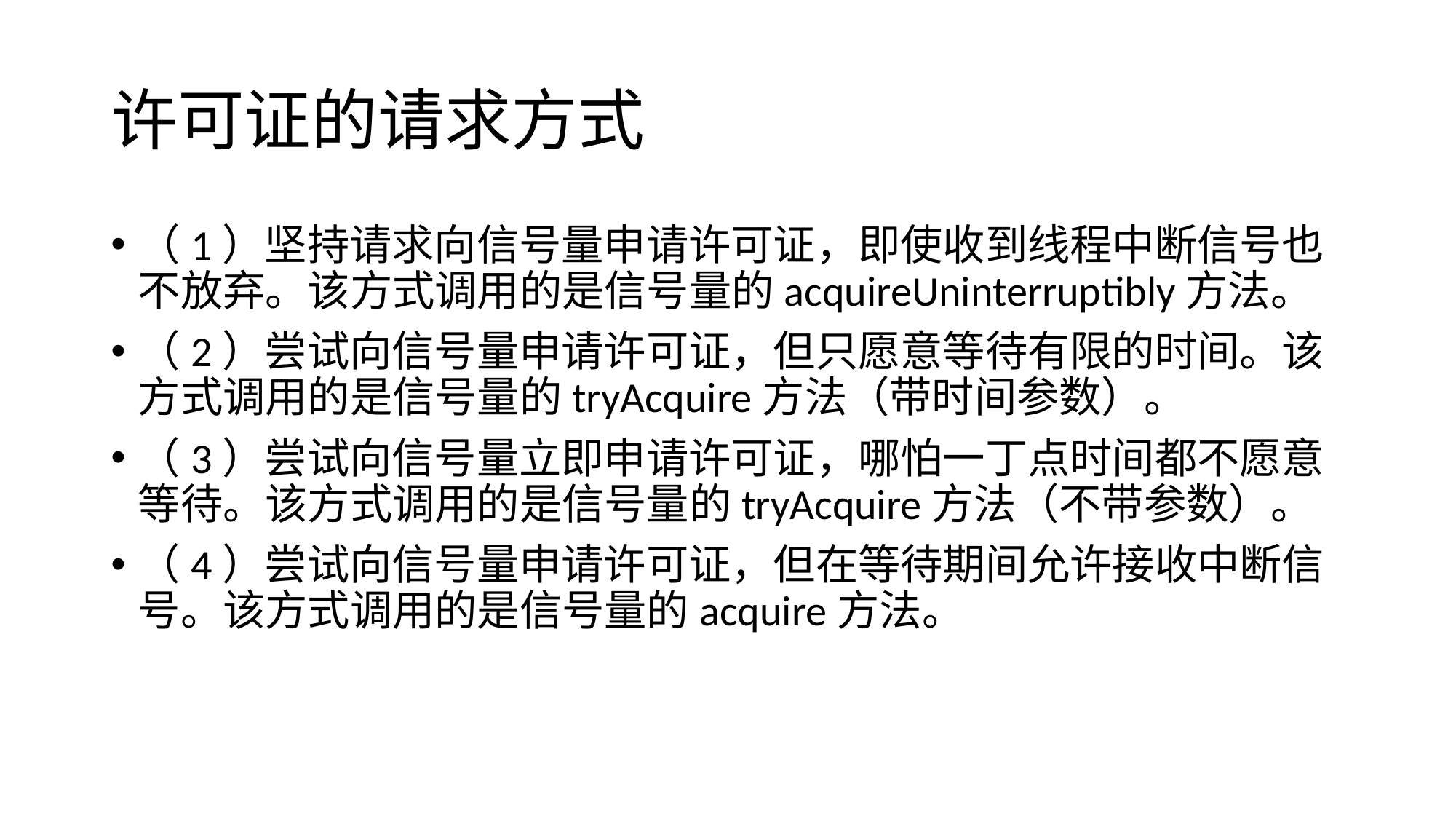

# 许可证的请求方式
（1）坚持请求向信号量申请许可证，即使收到线程中断信号也不放弃。该方式调用的是信号量的acquireUninterruptibly方法。
（2）尝试向信号量申请许可证，但只愿意等待有限的时间。该方式调用的是信号量的tryAcquire方法（带时间参数）。
（3）尝试向信号量立即申请许可证，哪怕一丁点时间都不愿意等待。该方式调用的是信号量的tryAcquire方法（不带参数）。
（4）尝试向信号量申请许可证，但在等待期间允许接收中断信号。该方式调用的是信号量的acquire方法。